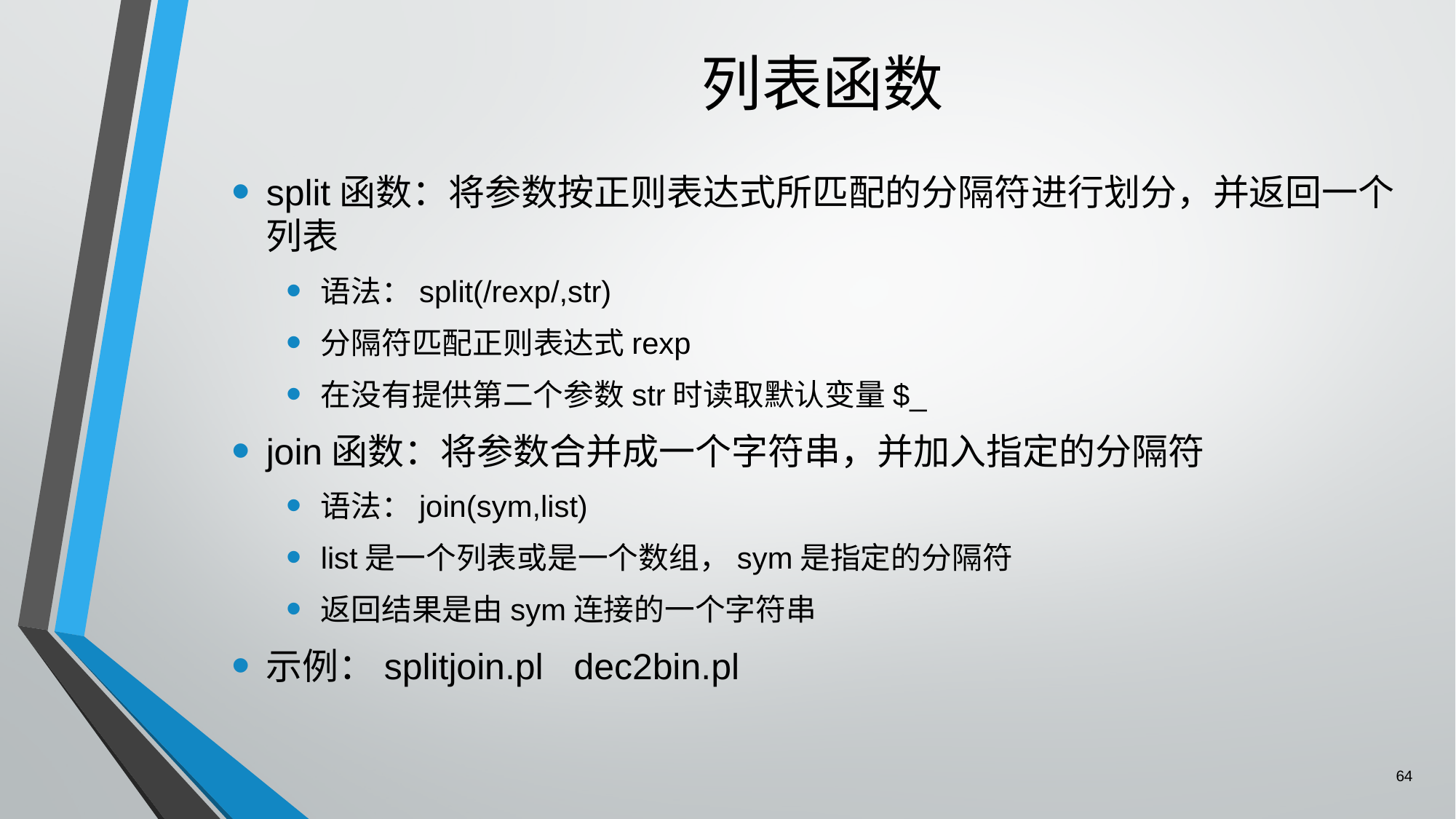

# 列表函数
split函数：将参数按正则表达式所匹配的分隔符进行划分，并返回一个列表
语法：split(/rexp/,str)
分隔符匹配正则表达式rexp
在没有提供第二个参数str时读取默认变量$_
join函数：将参数合并成一个字符串，并加入指定的分隔符
语法：join(sym,list)
list是一个列表或是一个数组，sym是指定的分隔符
返回结果是由sym连接的一个字符串
示例：splitjoin.pl   dec2bin.pl
64